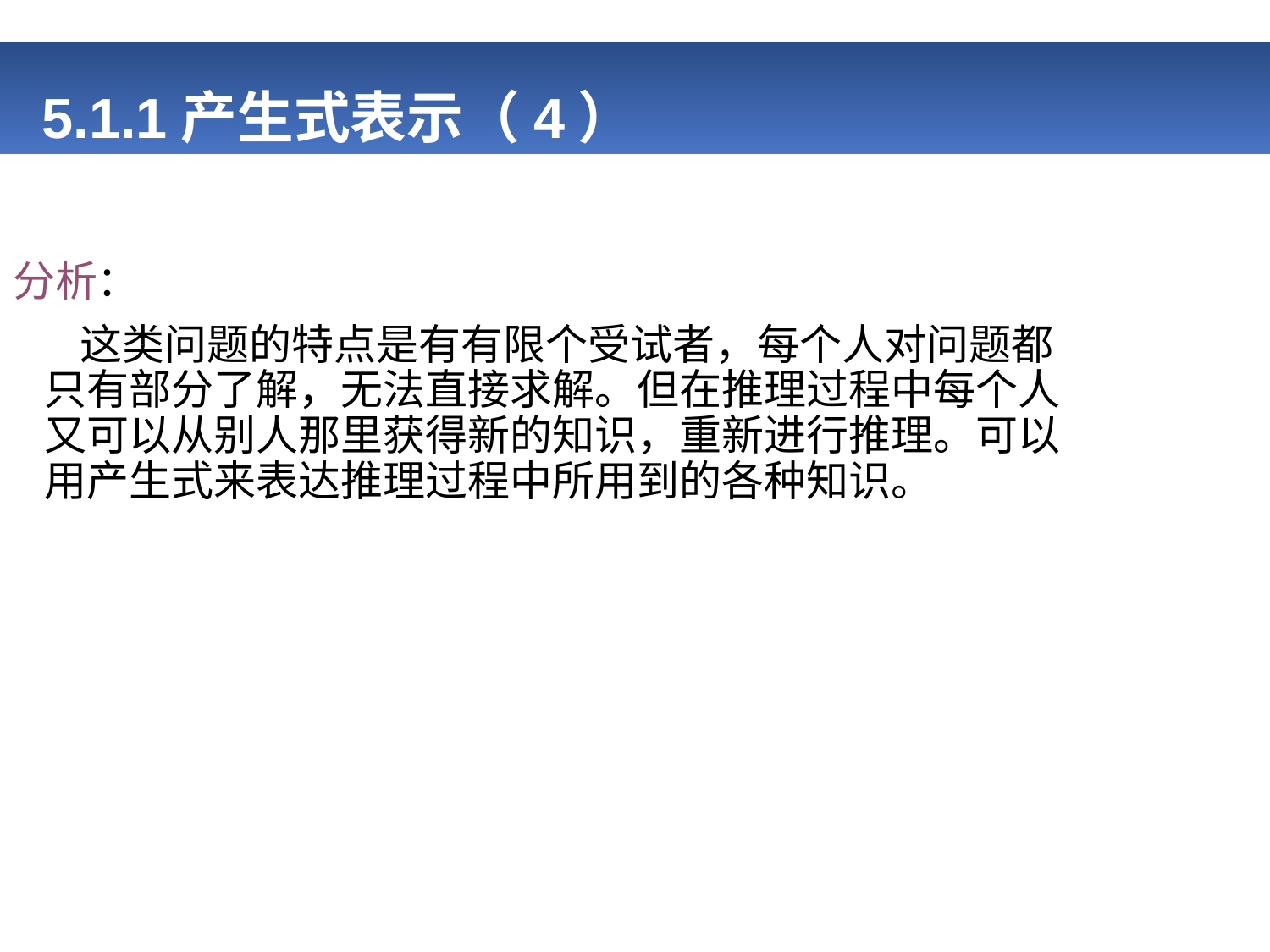

# 5.1.1产生式表示（4）
分析：
      这类问题的特点是有有限个受试者，每个人对问题都只有部分了解，无法直接求解。但在推理过程中每个人又可以从别人那里获得新的知识，重新进行推理。可以用产生式来表达推理过程中所用到的各种知识。

9